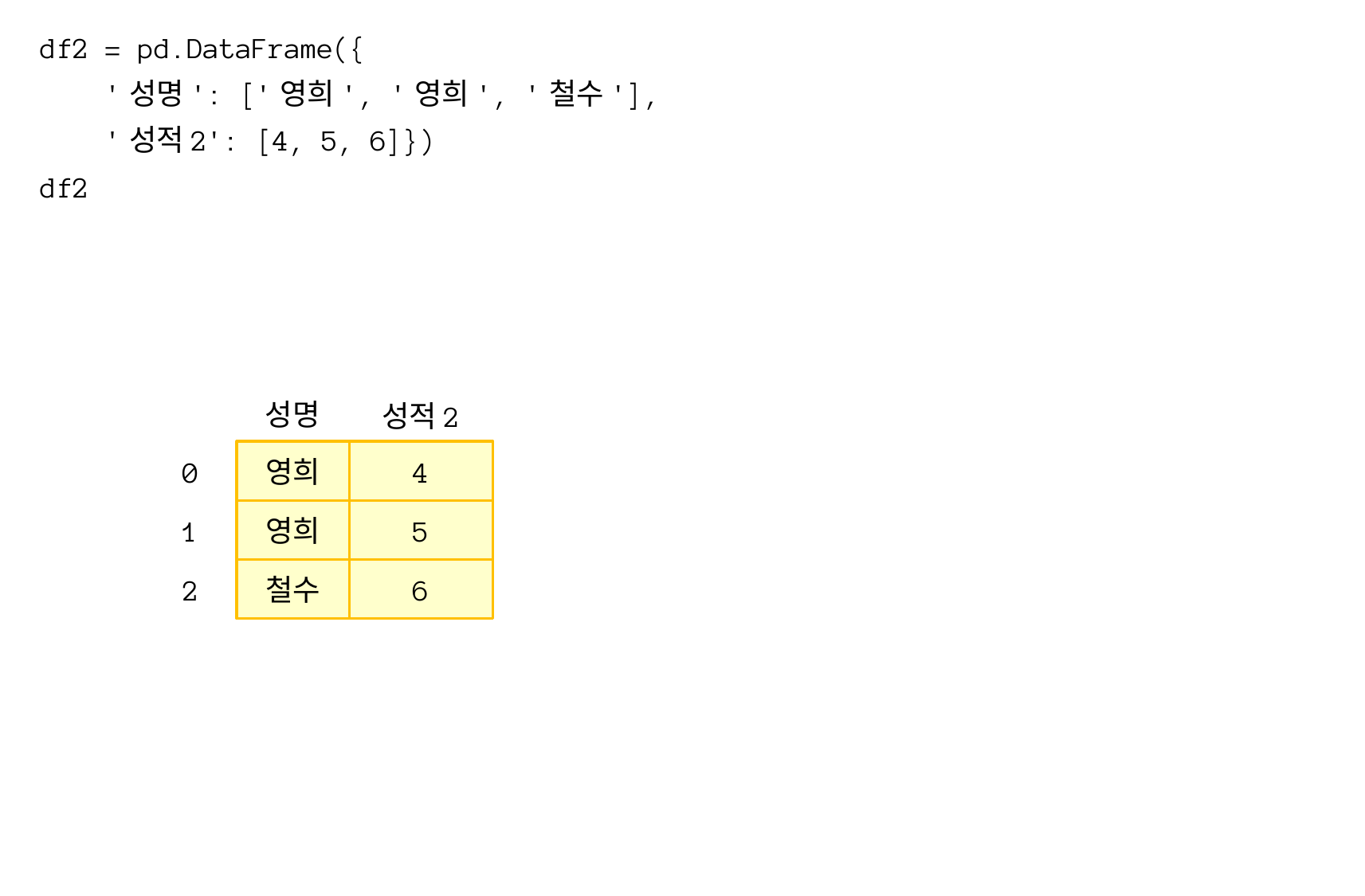

df2 = pd.DataFrame({
    '성명': ['영희', '영희', '철수'],
    '성적2': [4, 5, 6]})
df2

성명
성적2
0
영희
4
1
영희
5
2
철수
6